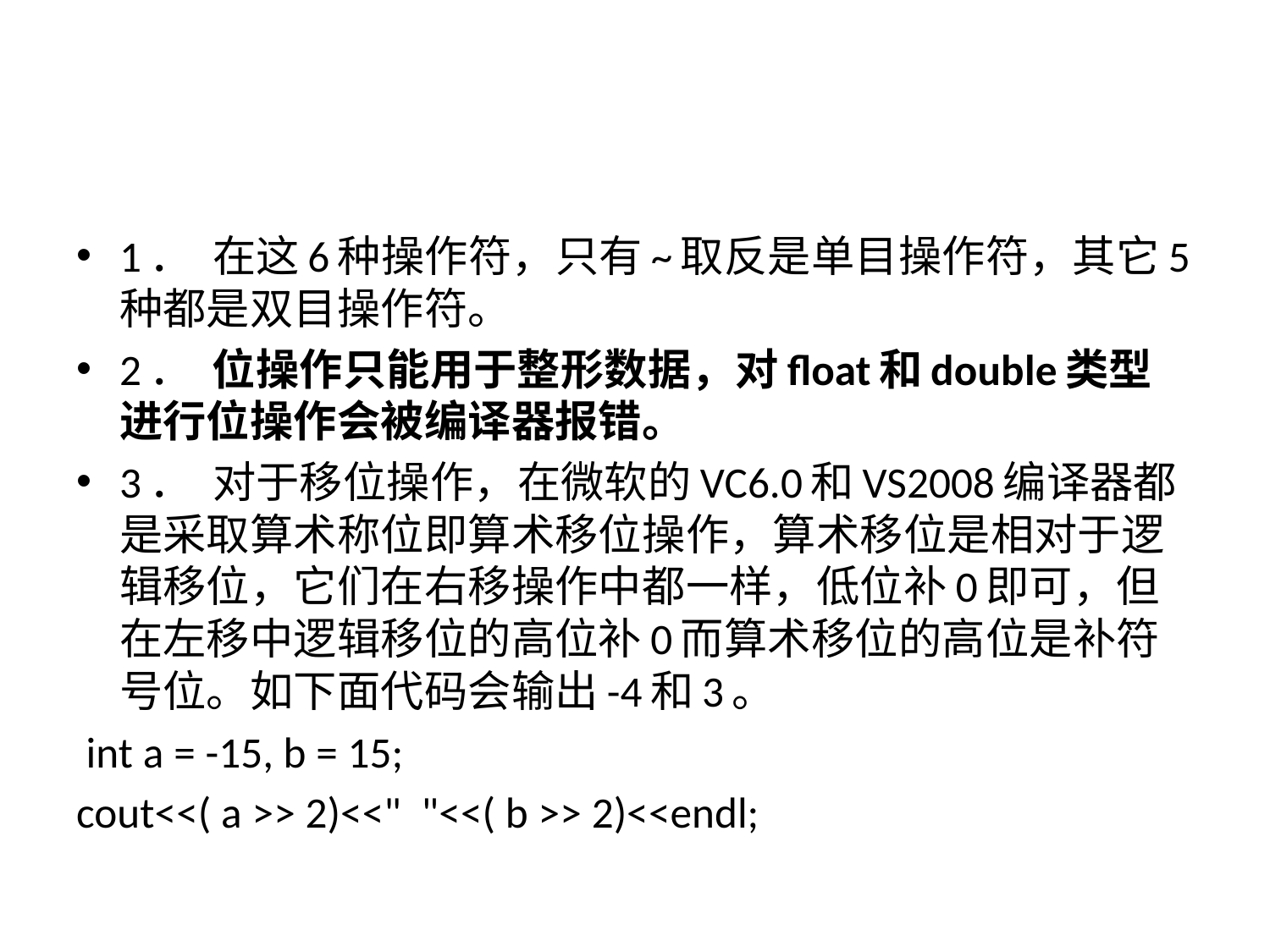

#
1．  在这6种操作符，只有~取反是单目操作符，其它5种都是双目操作符。
2．  位操作只能用于整形数据，对float和double类型进行位操作会被编译器报错。
3．  对于移位操作，在微软的VC6.0和VS2008编译器都是采取算术称位即算术移位操作，算术移位是相对于逻辑移位，它们在右移操作中都一样，低位补0即可，但在左移中逻辑移位的高位补0而算术移位的高位是补符号位。如下面代码会输出-4和3。
 int a = -15, b = 15;
cout<<( a >> 2)<<"  "<<( b >> 2)<<endl;